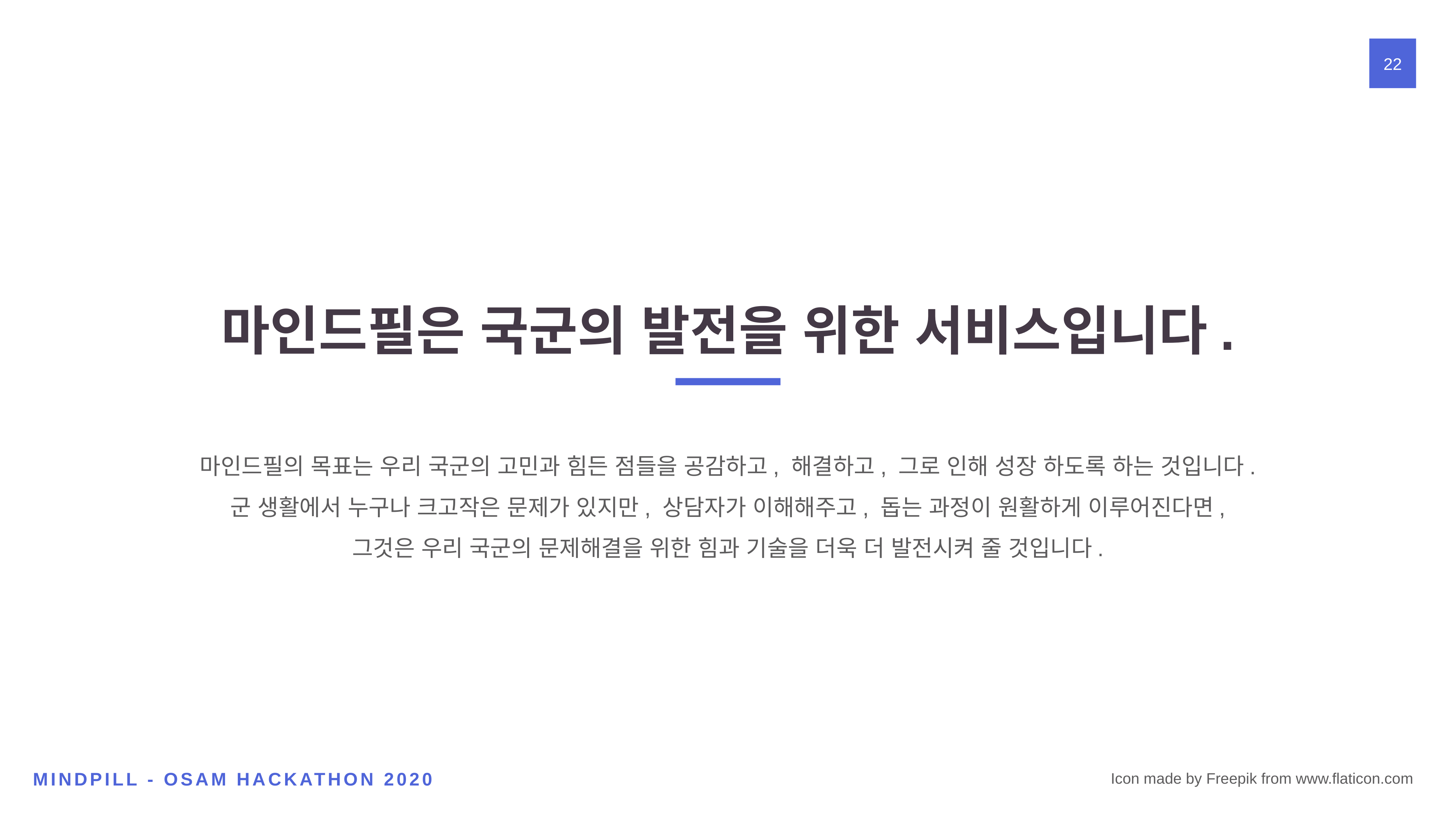

# 마인드필은 국군의 발전을 위한 서비스입니다.
마인드필의 목표는 우리 국군의 고민과 힘든 점들을 공감하고, 해결하고, 그로 인해 성장 하도록 하는 것입니다.
군 생활에서 누구나 크고작은 문제가 있지만, 상담자가 이해해주고, 돕는 과정이 원활하게 이루어진다면,
그것은 우리 국군의 문제해결을 위한 힘과 기술을 더욱 더 발전시켜 줄 것입니다.